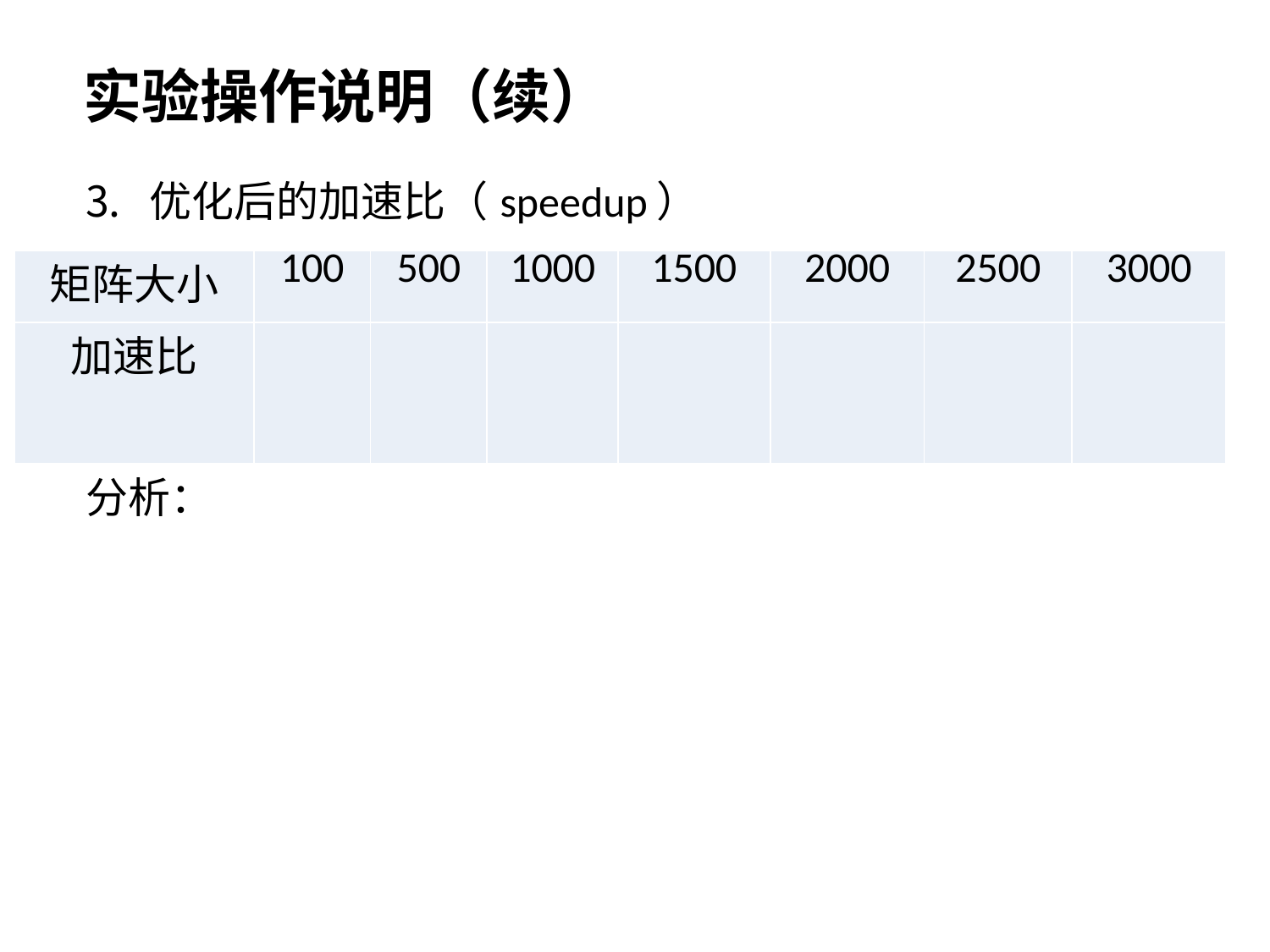

# 实验操作说明（续）
优化后的加速比（speedup）

分析：
| 矩阵大小 | 100 | 500 | 1000 | 1500 | 2000 | 2500 | 3000 |
| --- | --- | --- | --- | --- | --- | --- | --- |
| 加速比 |  |  |  |  |  |  |  |